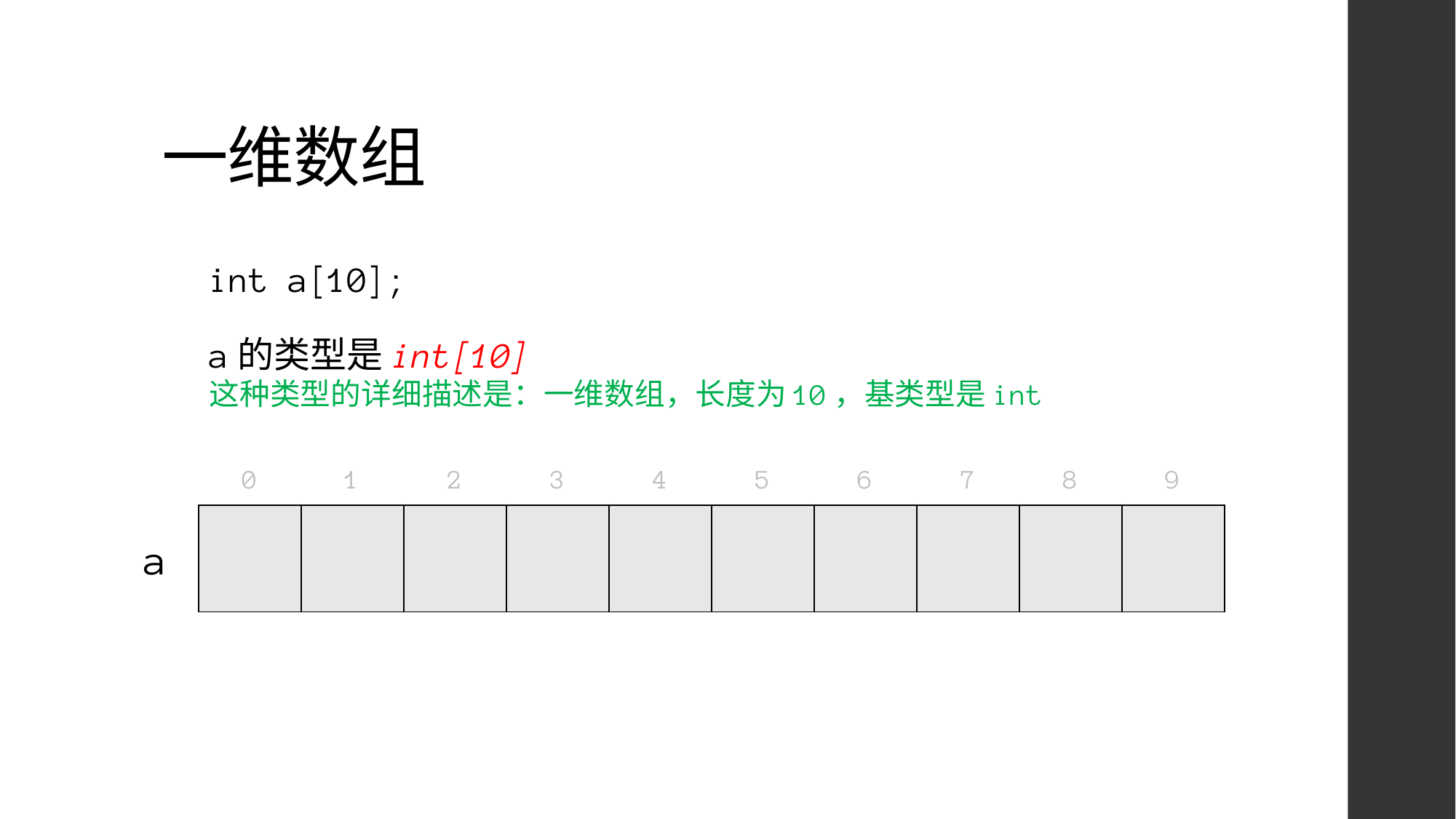

# 一维数组
int a[10];
a的类型是int[10]
这种类型的详细描述是：一维数组，长度为10，基类型是int
| 0 | 1 | 2 | 3 | 4 | 5 | 6 | 7 | 8 | 9 |
| --- | --- | --- | --- | --- | --- | --- | --- | --- | --- |
|  |  |  |  |  |  |  |  |  |  |
| --- | --- | --- | --- | --- | --- | --- | --- | --- | --- |
a